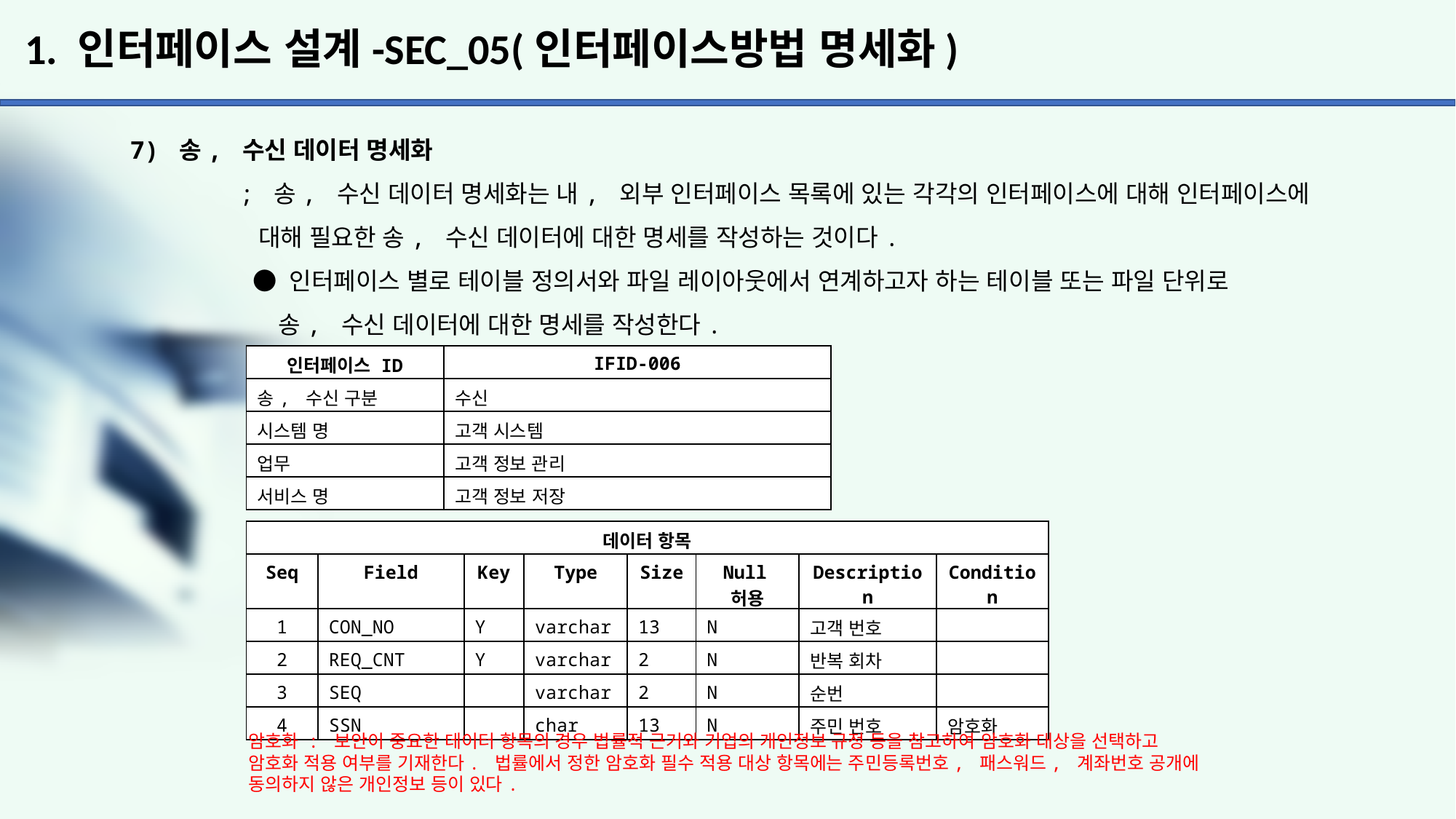

# 1. 인터페이스 설계-SEC_05(인터페이스방법 명세화)
7) 송, 수신 데이터 명세화
	; 송, 수신 데이터 명세화는 내, 외부 인터페이스 목록에 있는 각각의 인터페이스에 대해 인터페이스에
	  대해 필요한 송, 수신 데이터에 대한 명세를 작성하는 것이다.
	  ● 인터페이스 별로 테이블 정의서와 파일 레이아웃에서 연계하고자 하는 테이블 또는 파일 단위로
	     송, 수신 데이터에 대한 명세를 작성한다.
| 인터페이스 ID | IFID-006 |
| --- | --- |
| 송, 수신 구분 | 수신 |
| 시스템 명 | 고객 시스템 |
| 업무 | 고객 정보 관리 |
| 서비스 명 | 고객 정보 저장 |
| 데이터 항목 |  |  |  |  |  |  |  |
| --- | --- | --- | --- | --- | --- | --- | --- |
| Seq | Field | Key | Type | Size | Null허용 | Description | Condition |
| 1 | CON\_NO | Y | varchar | 13 | N | 고객 번호 |  |
| 2 | REQ\_CNT | Y | varchar | 2 | N | 반복 회차 |  |
| 3 | SEQ |  | varchar | 2 | N | 순번 |  |
| 4 | SSN |  | char | 13 | N | 주민 번호 | 암호화 |
암호화 : 보안이 중요한 데이터 항목의 경우 법률적 근거와 기업의 개인정보 규정 등을 참고하여 암호화 대상을 선택하고
암호화 적용 여부를 기재한다. 법률에서 정한 암호화 필수 적용 대상 항목에는 주민등록번호, 패스워드, 계좌번호 공개에
동의하지 않은 개인정보 등이 있다.